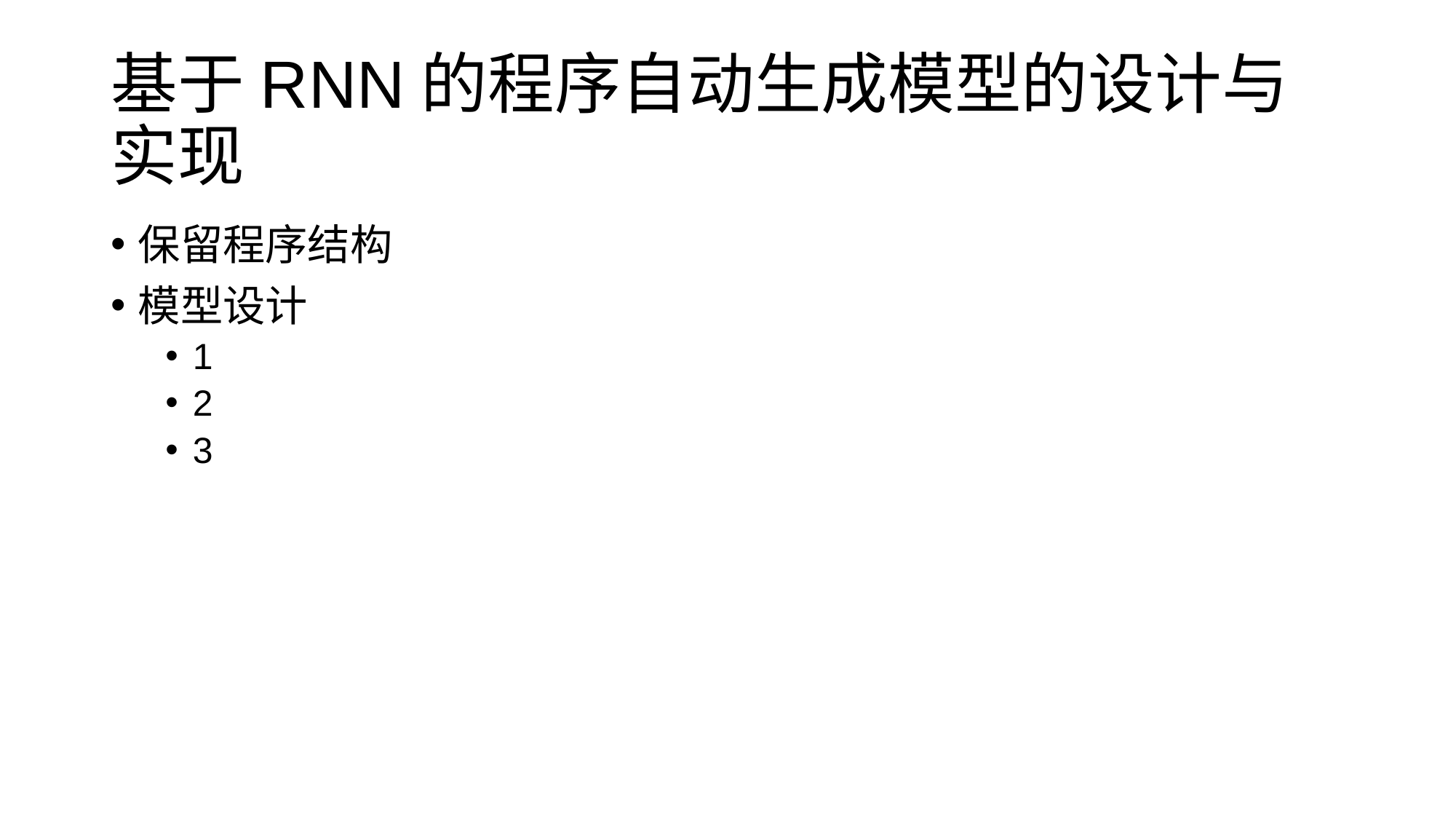

# 基于RNN的程序自动生成模型的设计与实现
保留程序结构
模型设计
1
2
3